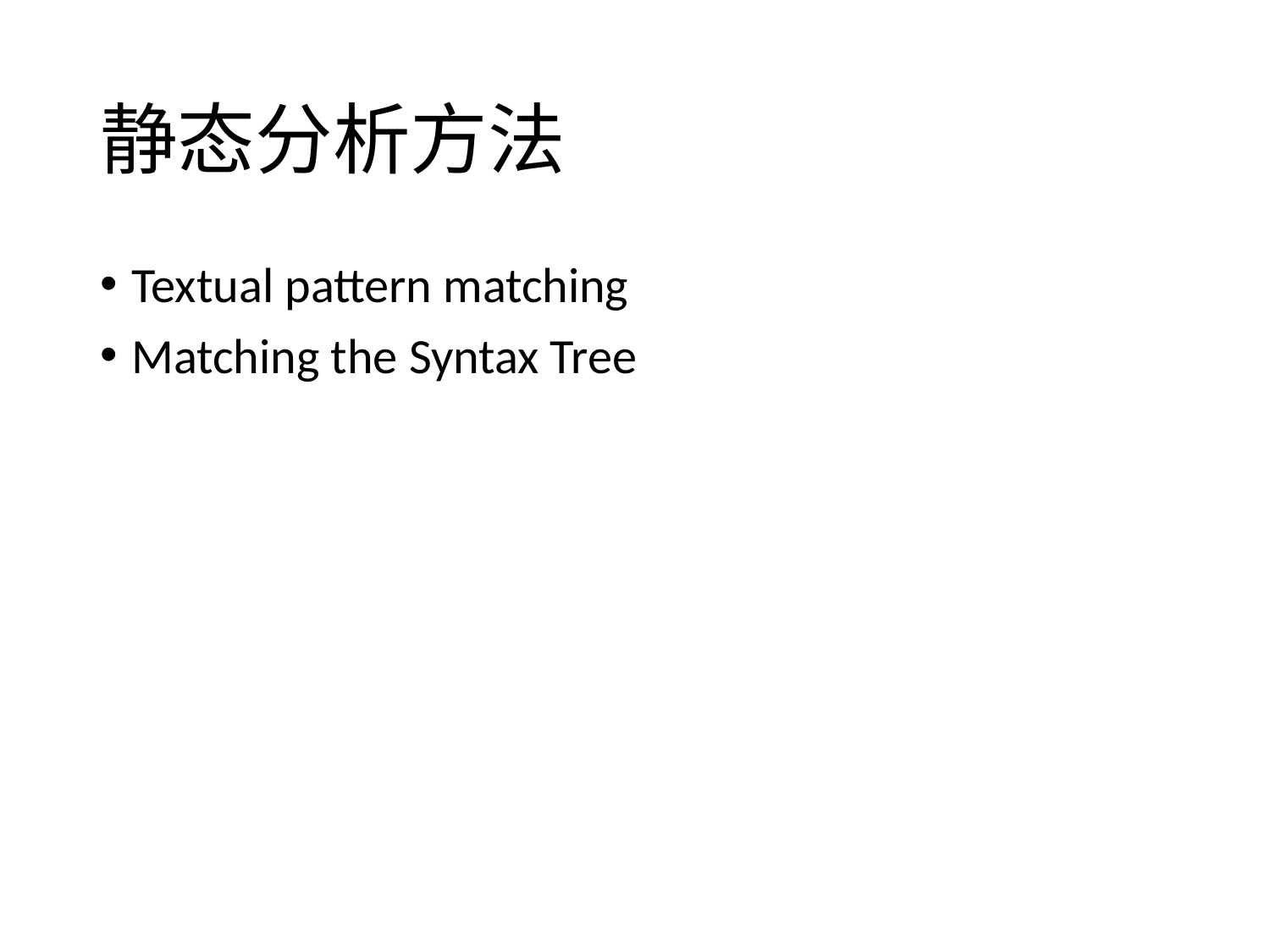

# 静态分析方法
Textual pattern matching
Matching the Syntax Tree